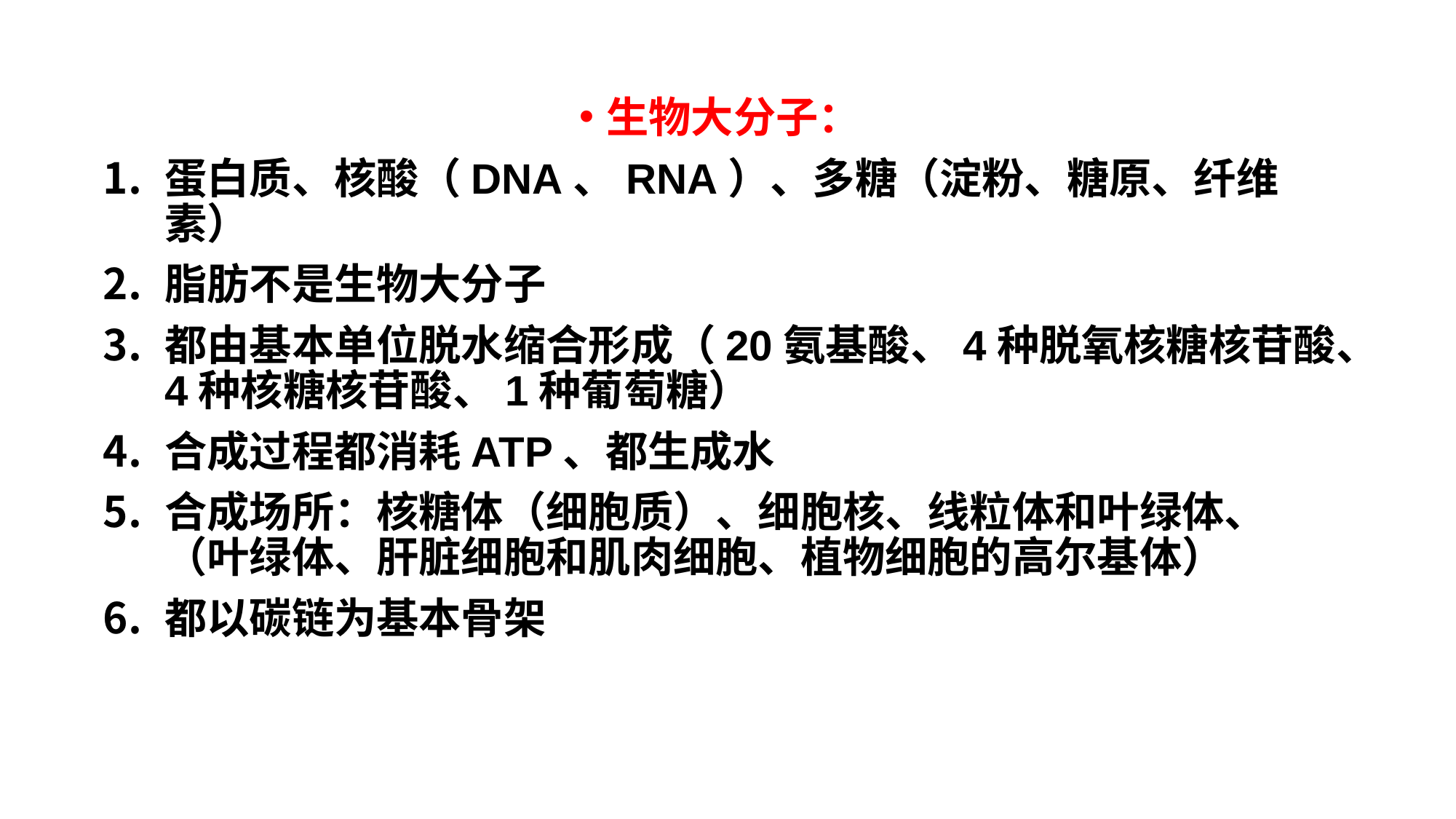

#
生物大分子：
蛋白质、核酸（DNA、RNA）、多糖（淀粉、糖原、纤维素）
脂肪不是生物大分子
都由基本单位脱水缩合形成（20氨基酸、4种脱氧核糖核苷酸、4种核糖核苷酸、1种葡萄糖）
合成过程都消耗ATP、都生成水
合成场所：核糖体（细胞质）、细胞核、线粒体和叶绿体、（叶绿体、肝脏细胞和肌肉细胞、植物细胞的高尔基体）
都以碳链为基本骨架